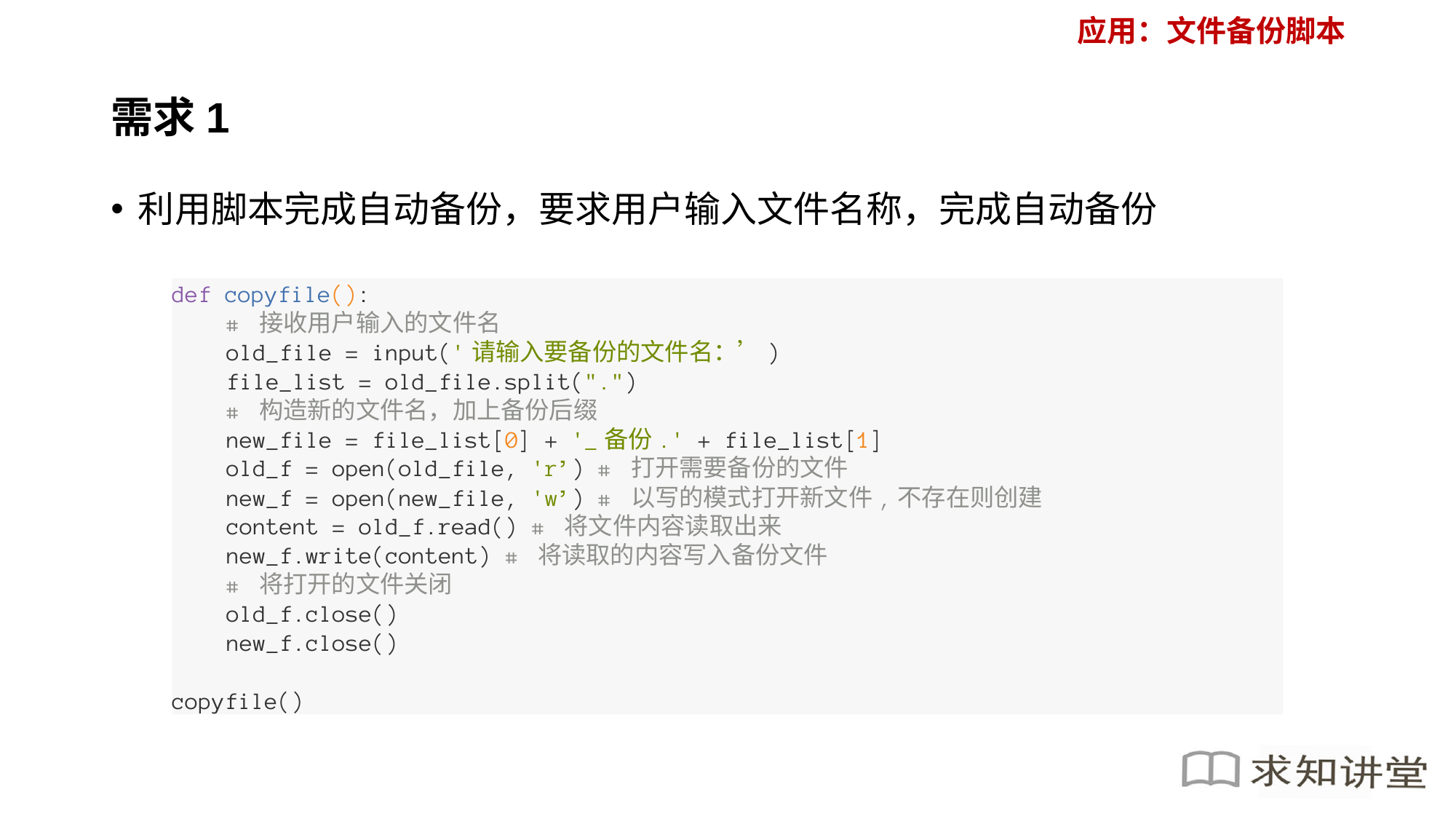

应用：文件备份脚本
# 需求1
利用脚本完成自动备份，要求用户输入文件名称，完成自动备份

def copyfile():
# 接收用户输入的文件名
old_file = input('请输入要备份的文件名：’)
file_list = old_file.split(".")
# 构造新的文件名，加上备份后缀
new_file = file_list[0] + '_备份.' + file_list[1]
old_f = open(old_file, 'r’) # 打开需要备份的文件
new_f = open(new_file, 'w’) # 以写的模式打开新文件,不存在则创建
content = old_f.read() # 将文件内容读取出来
new_f.write(content) # 将读取的内容写入备份文件
# 将打开的文件关闭
old_f.close()
new_f.close()

copyfile()